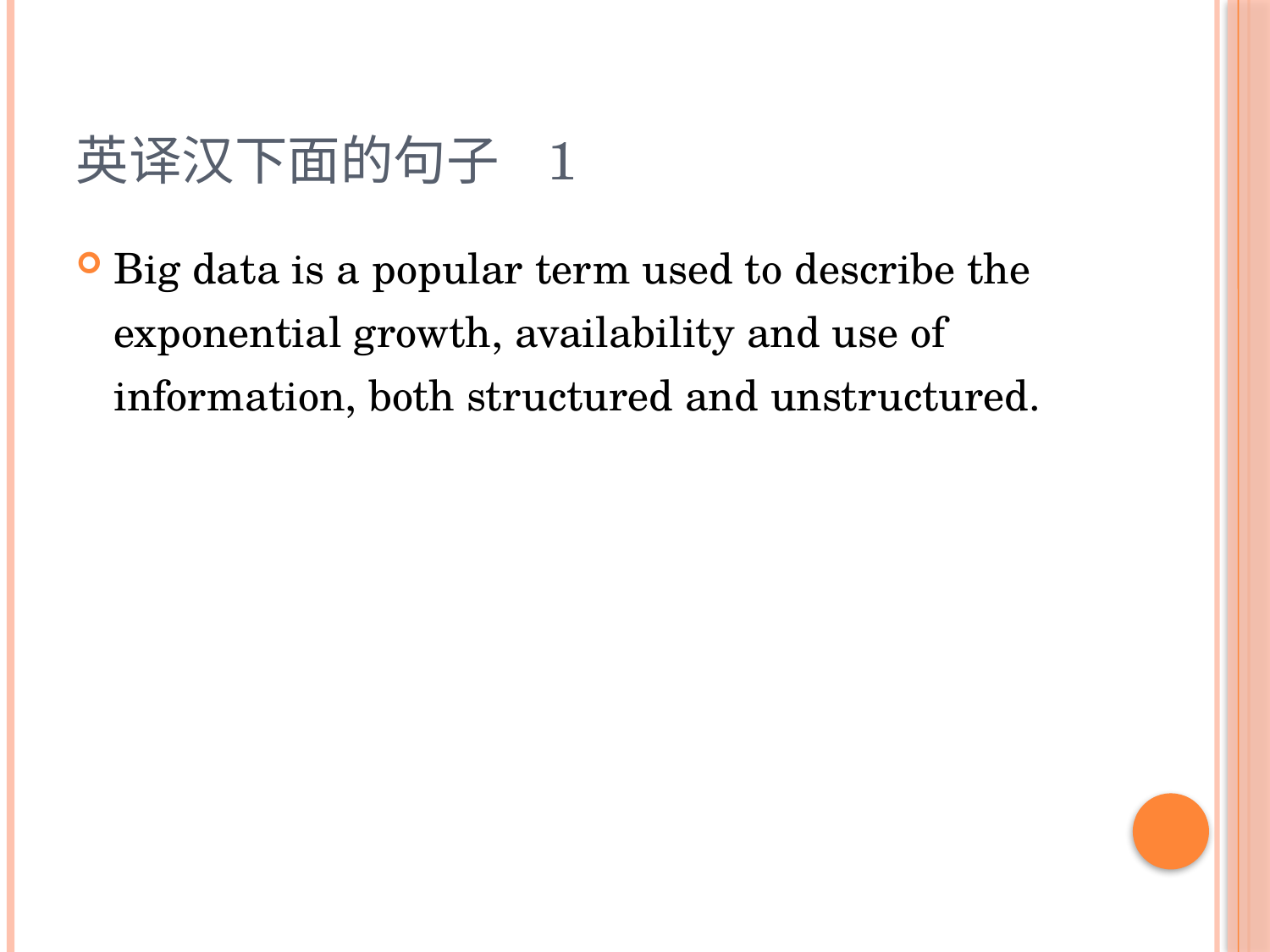

# 英译汉下面的句子   1
Big data is a popular term used to describe the exponential growth, availability and use of information, both structured and unstructured.